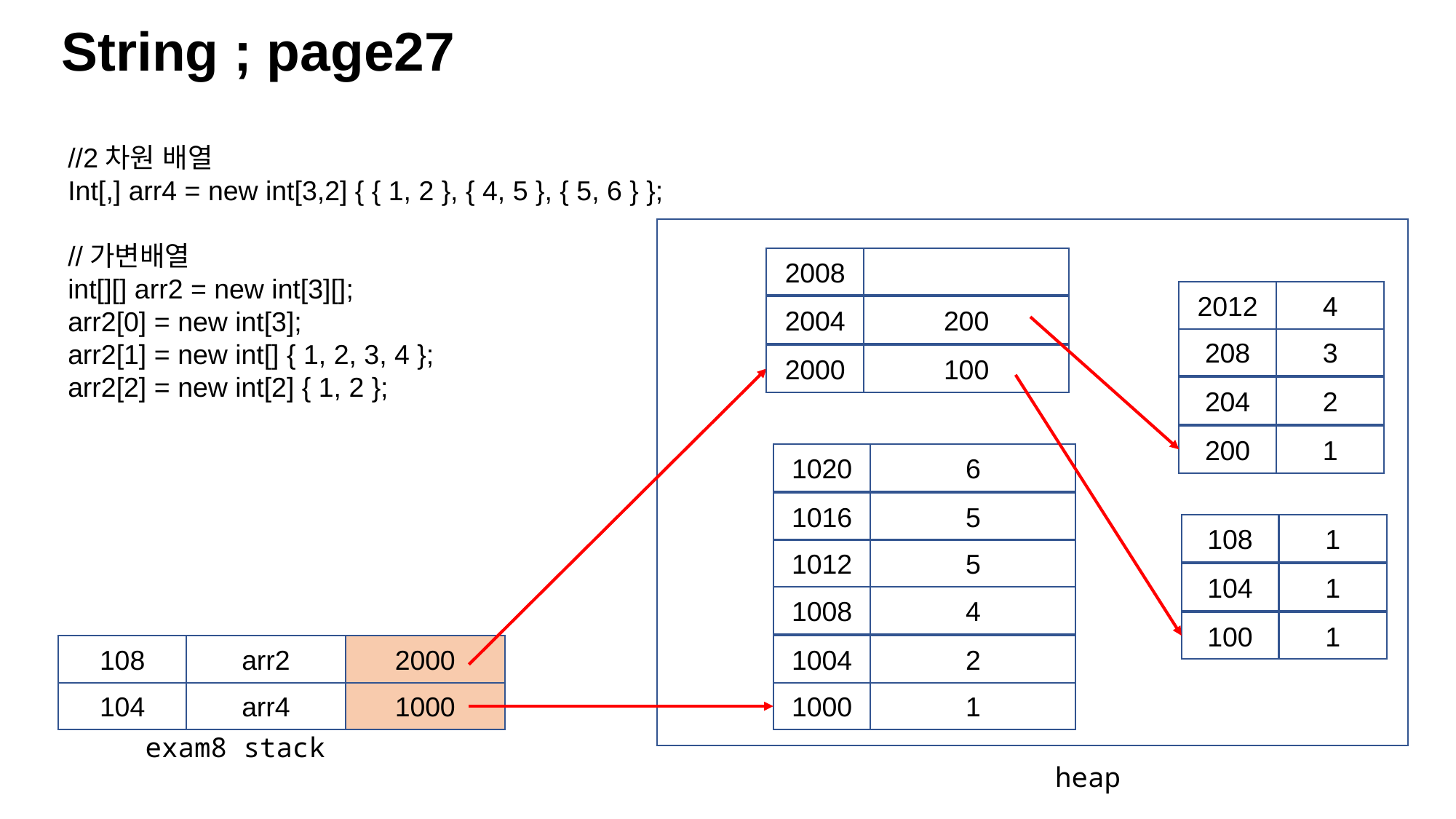

String ; page27
//2차원 배열
Int[,] arr4 = new int[3,2] { { 1, 2 }, { 4, 5 }, { 5, 6 } };

//가변배열
int[][] arr2 = new int[3][];
arr2[0] = new int[3];
arr2[1] = new int[] { 1, 2, 3, 4 };
arr2[2] = new int[2] { 1, 2 };

2008

2012
4
2004
200
208
3
2000
100
204
2
200
1
1020
6
1016
5
108
1
1012
5
104
1
1008
4
100
1
108
arr2
2000
1004
2
104
arr4
1000
1000
1
exam8 stack
heap